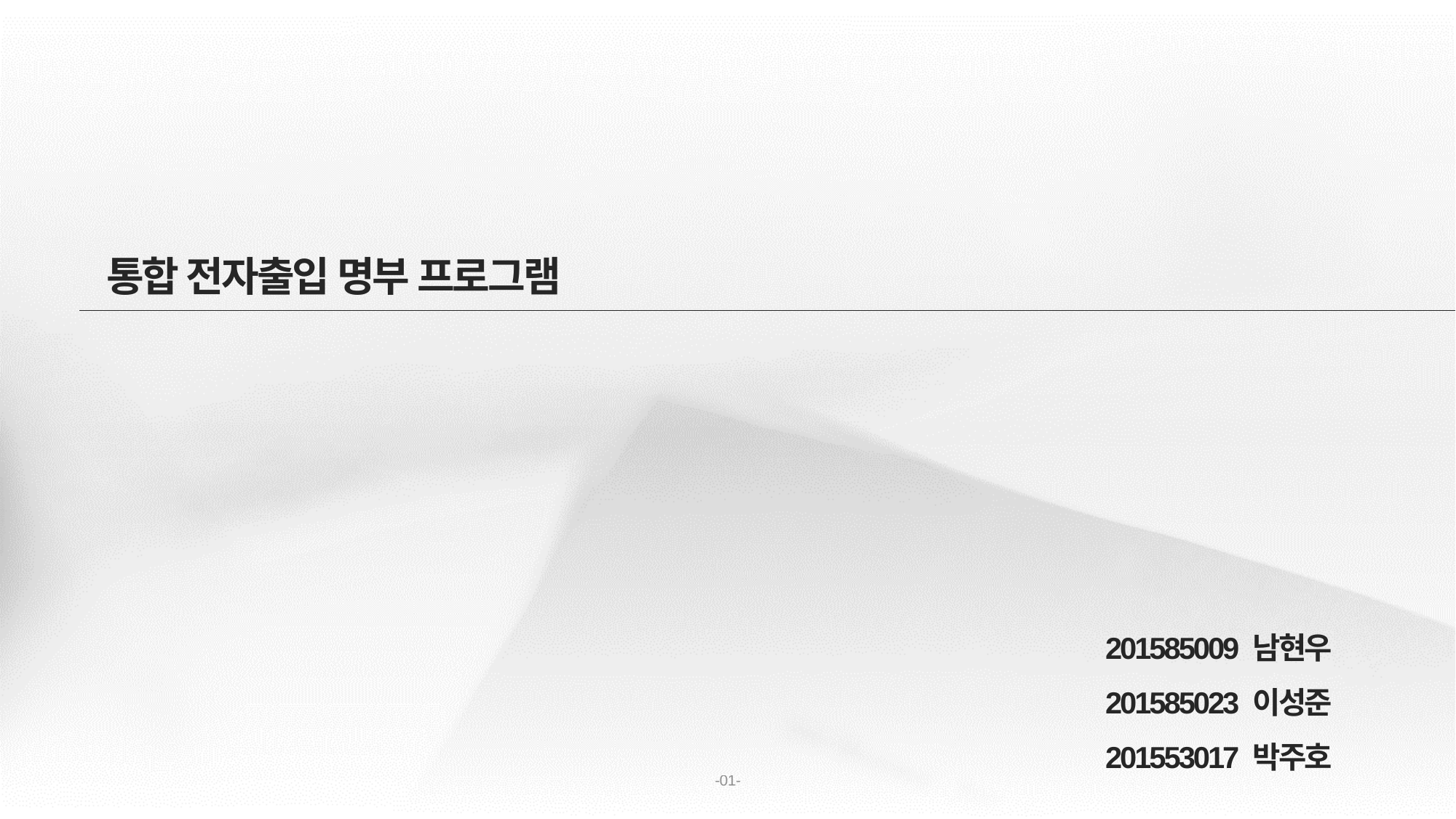

통합 전자출입 명부 프로그램
201585009 남현우
201585023 이성준
201553017 박주호
-01-